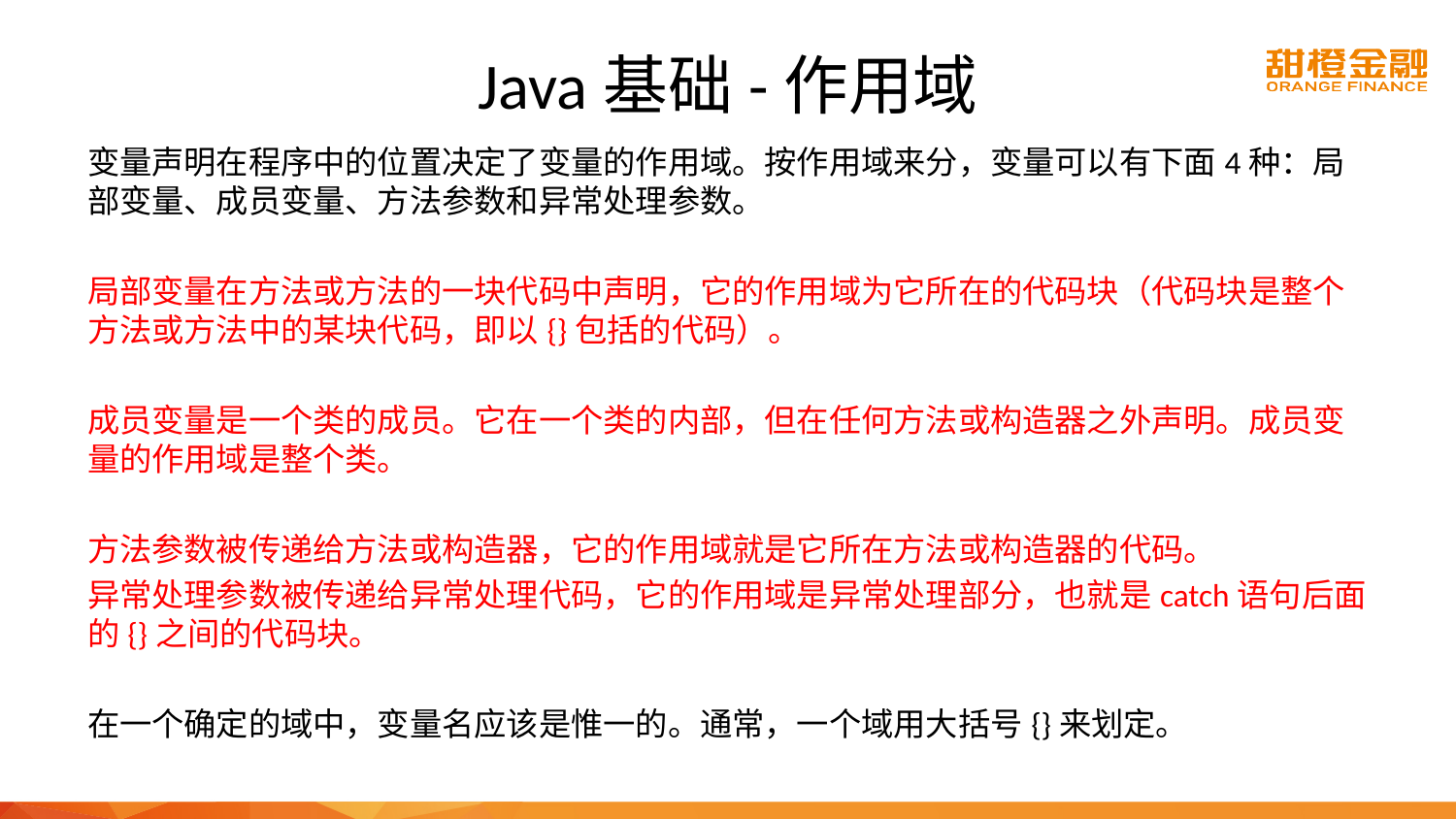

# Java基础-作用域
变量声明在程序中的位置决定了变量的作用域。按作用域来分，变量可以有下面4种：局部变量、成员变量、方法参数和异常处理参数。

局部变量在方法或方法的一块代码中声明，它的作用域为它所在的代码块（代码块是整个方法或方法中的某块代码，即以{}包括的代码）。

成员变量是一个类的成员。它在一个类的内部，但在任何方法或构造器之外声明。成员变量的作用域是整个类。

方法参数被传递给方法或构造器，它的作用域就是它所在方法或构造器的代码。
异常处理参数被传递给异常处理代码，它的作用域是异常处理部分，也就是catch语句后面的{}之间的代码块。

在一个确定的域中，变量名应该是惟一的。通常，一个域用大括号{}来划定。